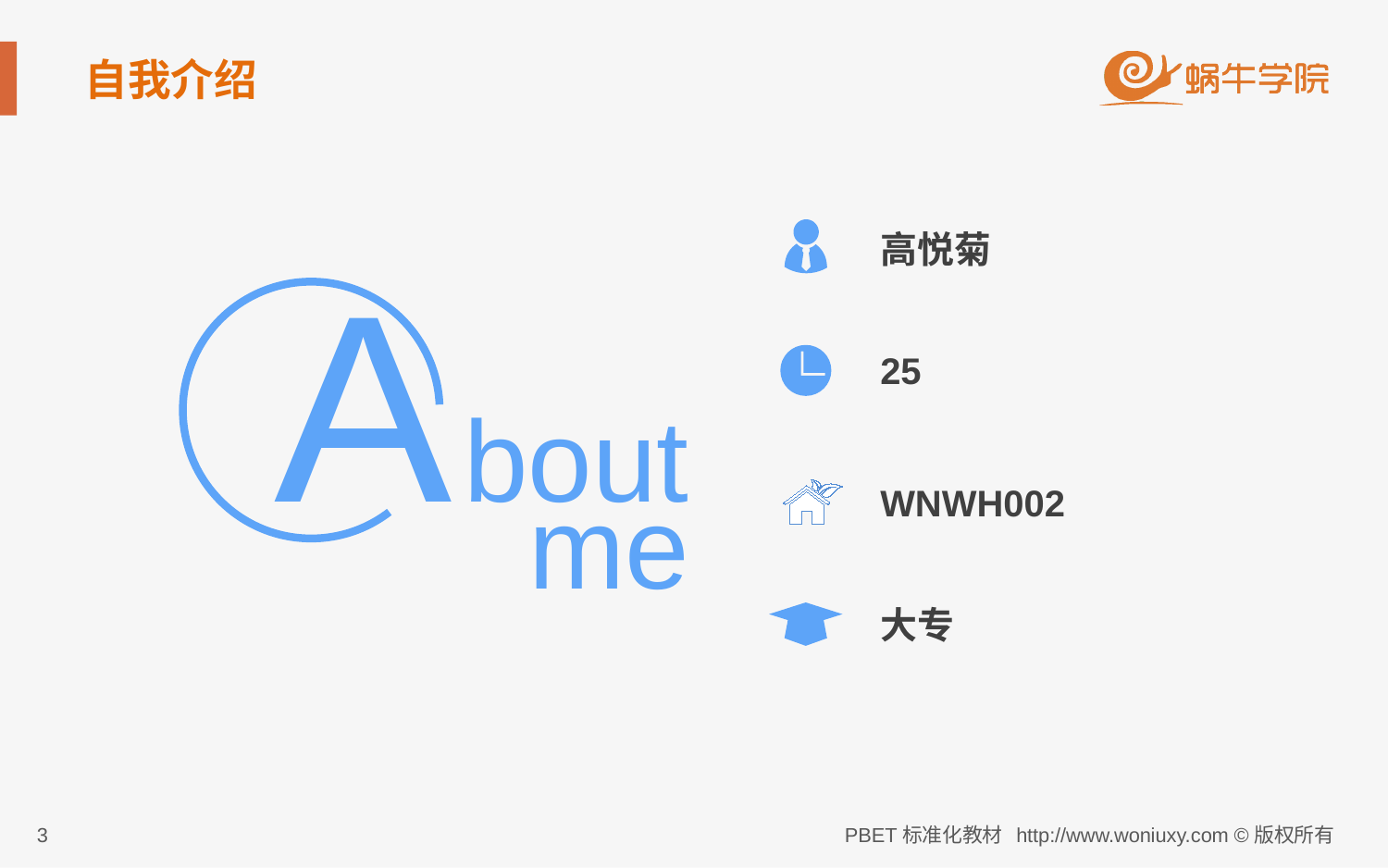

# 自我介绍

高悦菊

About
me
25

WNWH002

大专